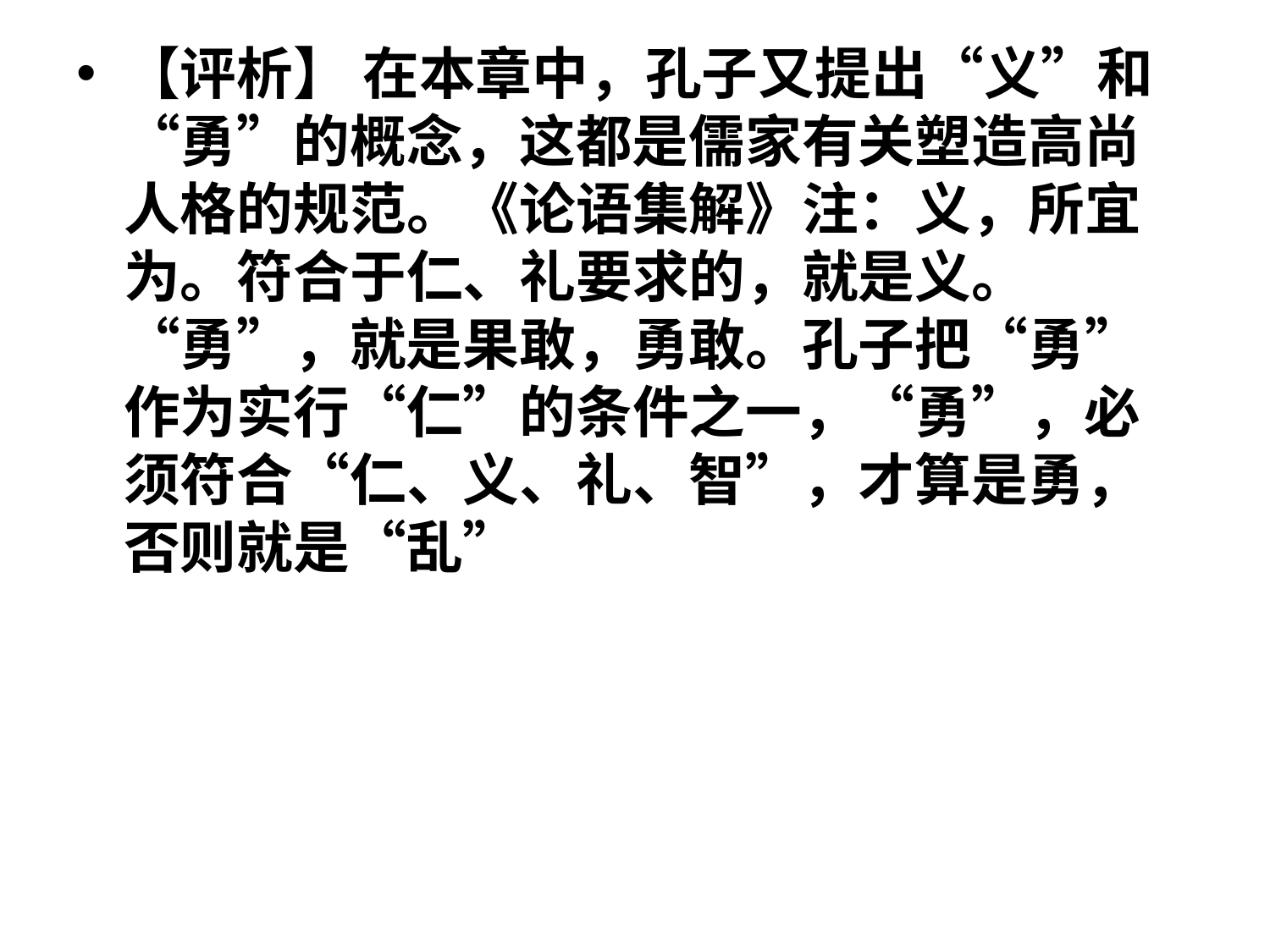

# 【评析】 在本章中，孔子又提出“义”和“勇”的概念，这都是儒家有关塑造高尚人格的规范。《论语集解》注：义，所宜为。符合于仁、礼要求的，就是义。“勇”，就是果敢，勇敢。孔子把“勇”作为实行“仁”的条件之一，“勇”，必须符合“仁、义、礼、智”，才算是勇，否则就是“乱”